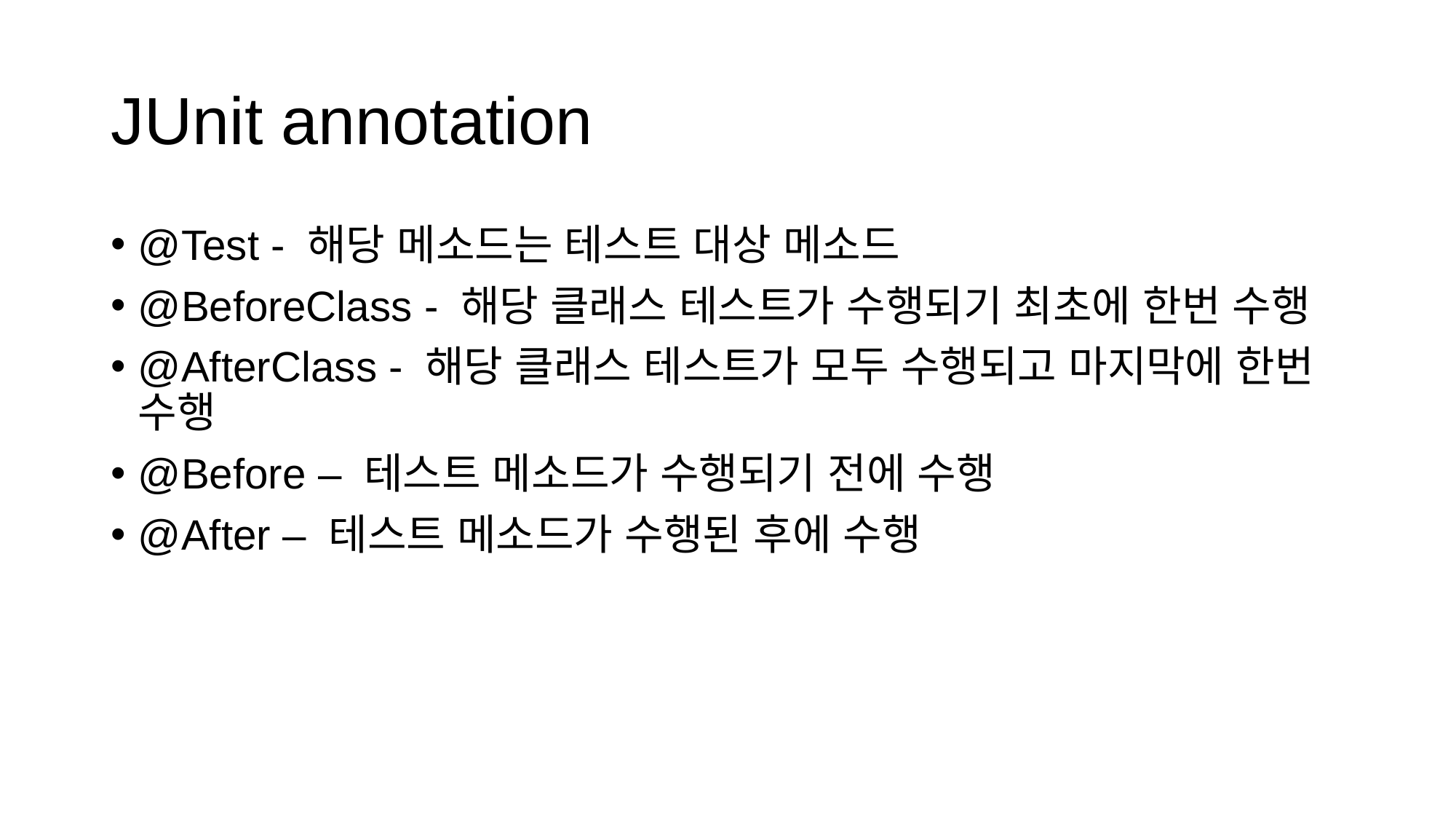

# JUnit annotation
@Test - 해당 메소드는 테스트 대상 메소드
@BeforeClass - 해당 클래스 테스트가 수행되기 최초에 한번 수행
@AfterClass - 해당 클래스 테스트가 모두 수행되고 마지막에 한번 수행
@Before – 테스트 메소드가 수행되기 전에 수행
@After – 테스트 메소드가 수행된 후에 수행